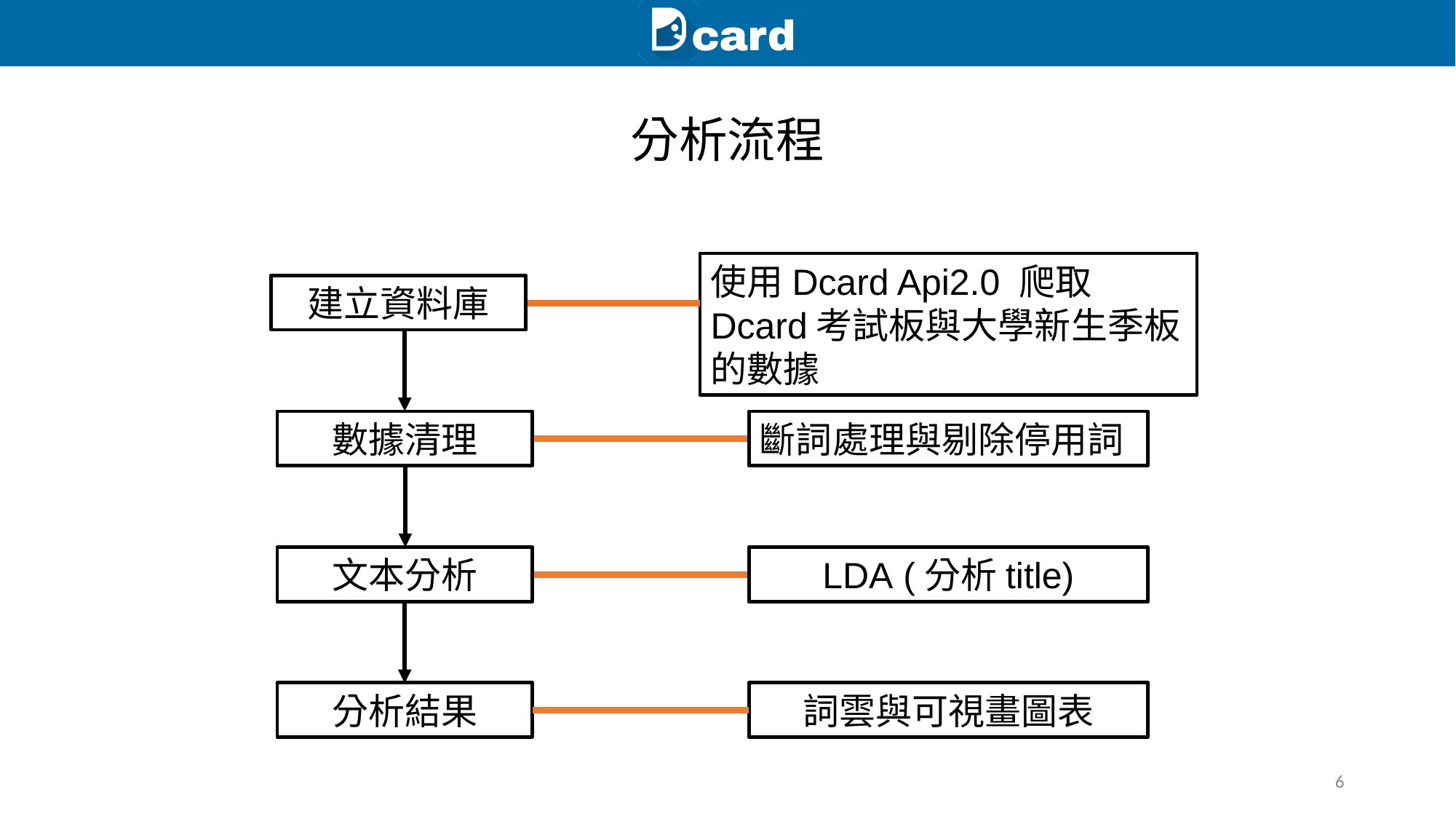

# 分析流程
使用Dcard Api2.0 爬取Dcard考試板與大學新生季板的數據
建立資料庫
數據清理
斷詞處理與剔除停用詞
LDA (分析title)
文本分析
分析結果
詞雲與可視畫圖表
6